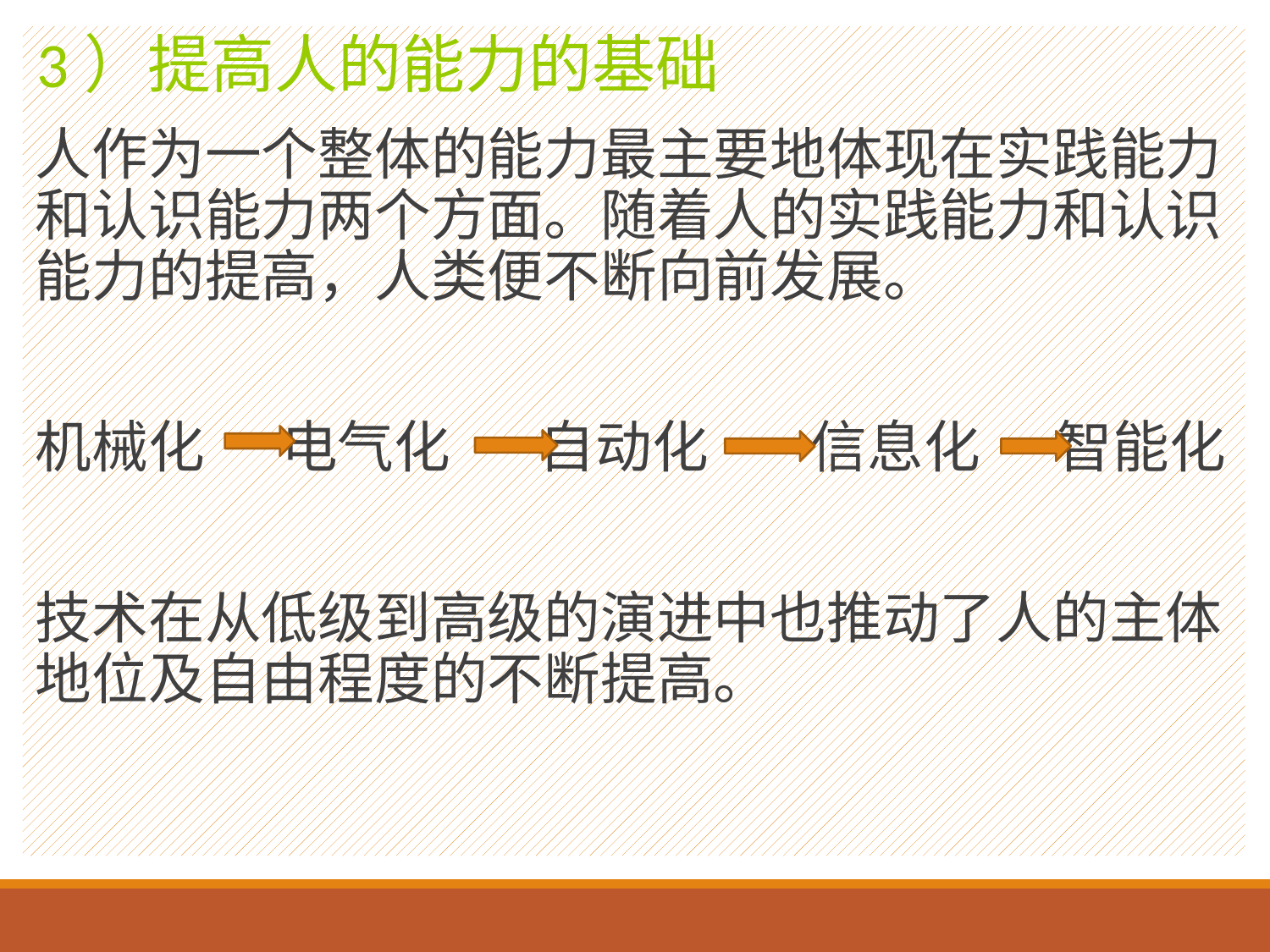

3）提高人的能力的基础
人作为一个整体的能力最主要地体现在实践能力和认识能力两个方面。随着人的实践能力和认识能力的提高，人类便不断向前发展。

机械化      电气化       自动化        信息化      智能化

技术在从低级到高级的演进中也推动了人的主体地位及自由程度的不断提高。